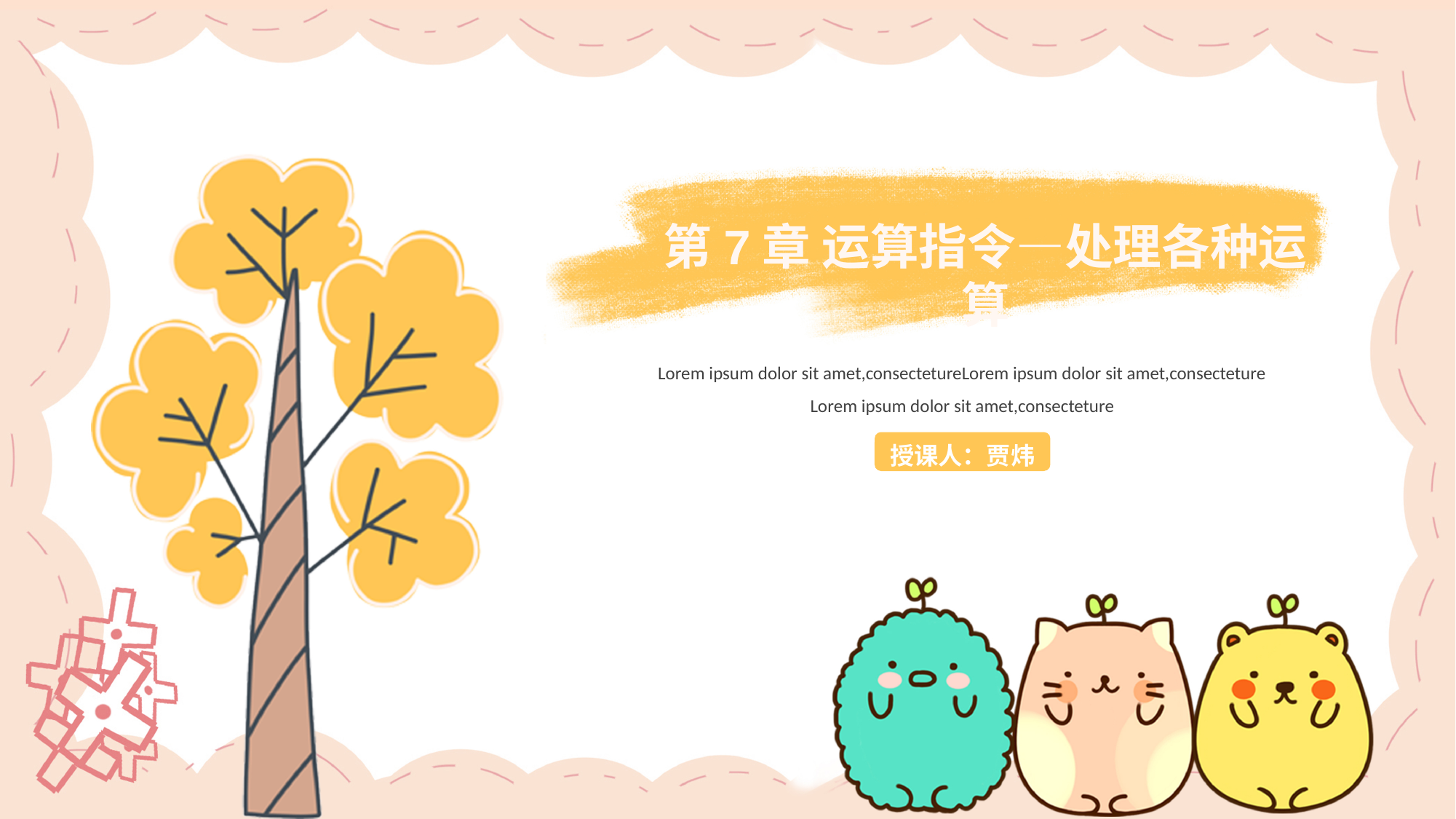

第7章 运算指令—处理各种运算
Lorem ipsum dolor sit amet,consectetureLorem ipsum dolor sit amet,consecteture Lorem ipsum dolor sit amet,consecteture

授课人：贾炜